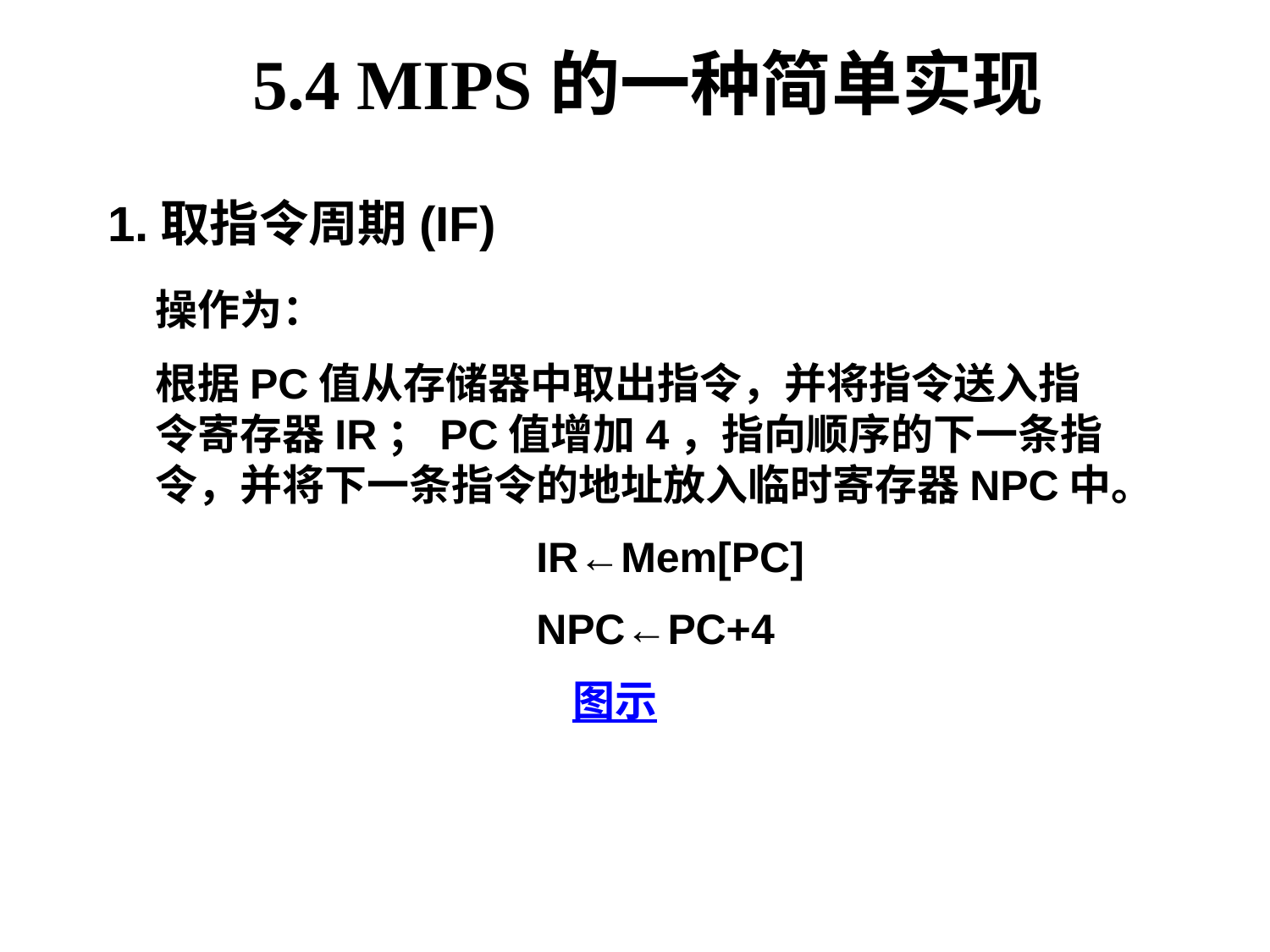

5.4 MIPS的一种简单实现
1.取指令周期(IF)
	操作为：
	根据PC值从存储器中取出指令，并将指令送入指令寄存器IR；PC值增加4，指向顺序的下一条指令，并将下一条指令的地址放入临时寄存器NPC中。
				IR←Mem[PC]
				NPC←PC+4
图示